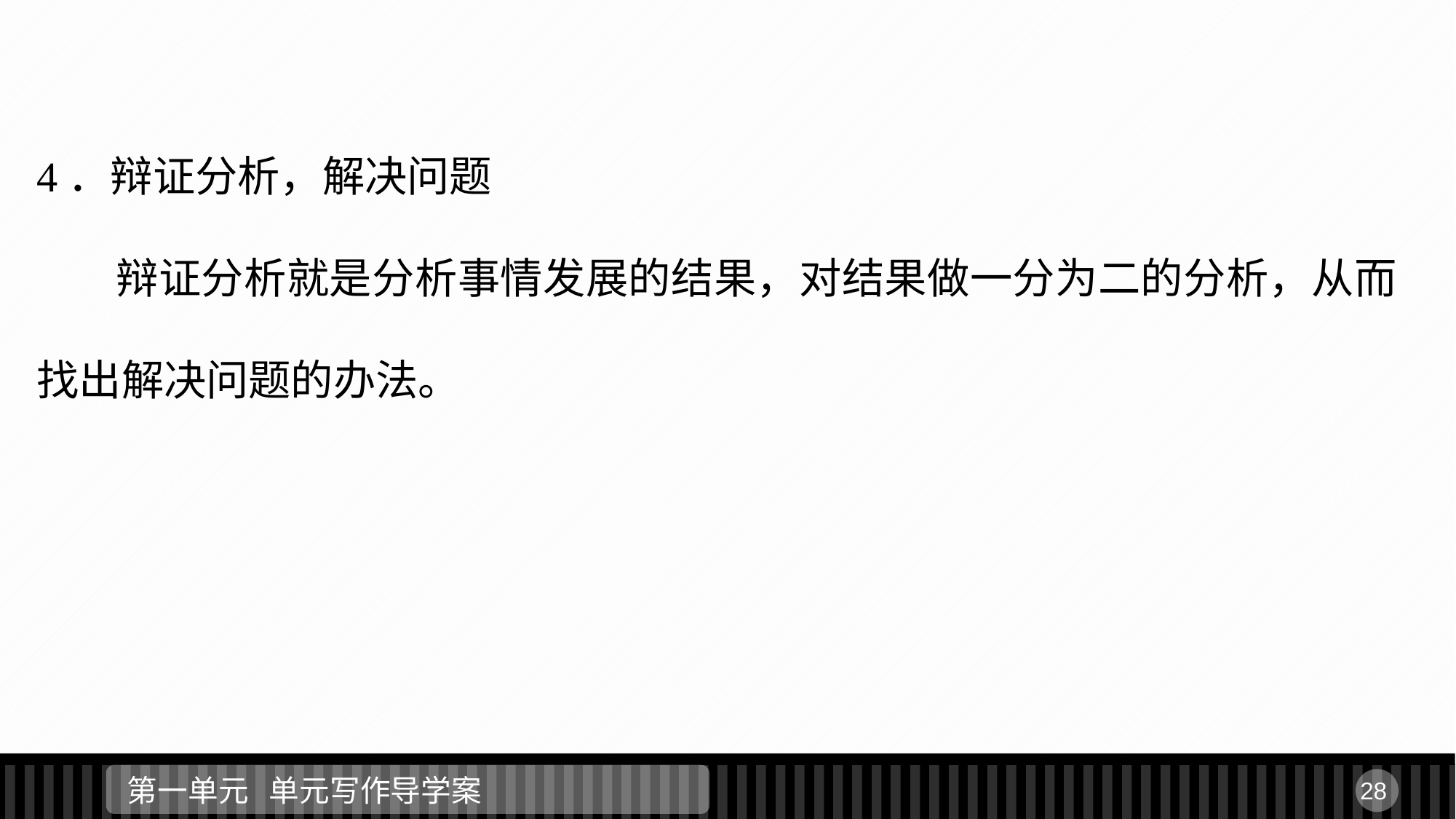

4．辩证分析，解决问题
       辩证分析就是分析事情发展的结果，对结果做一分为二的分析，从而找出解决问题的办法。